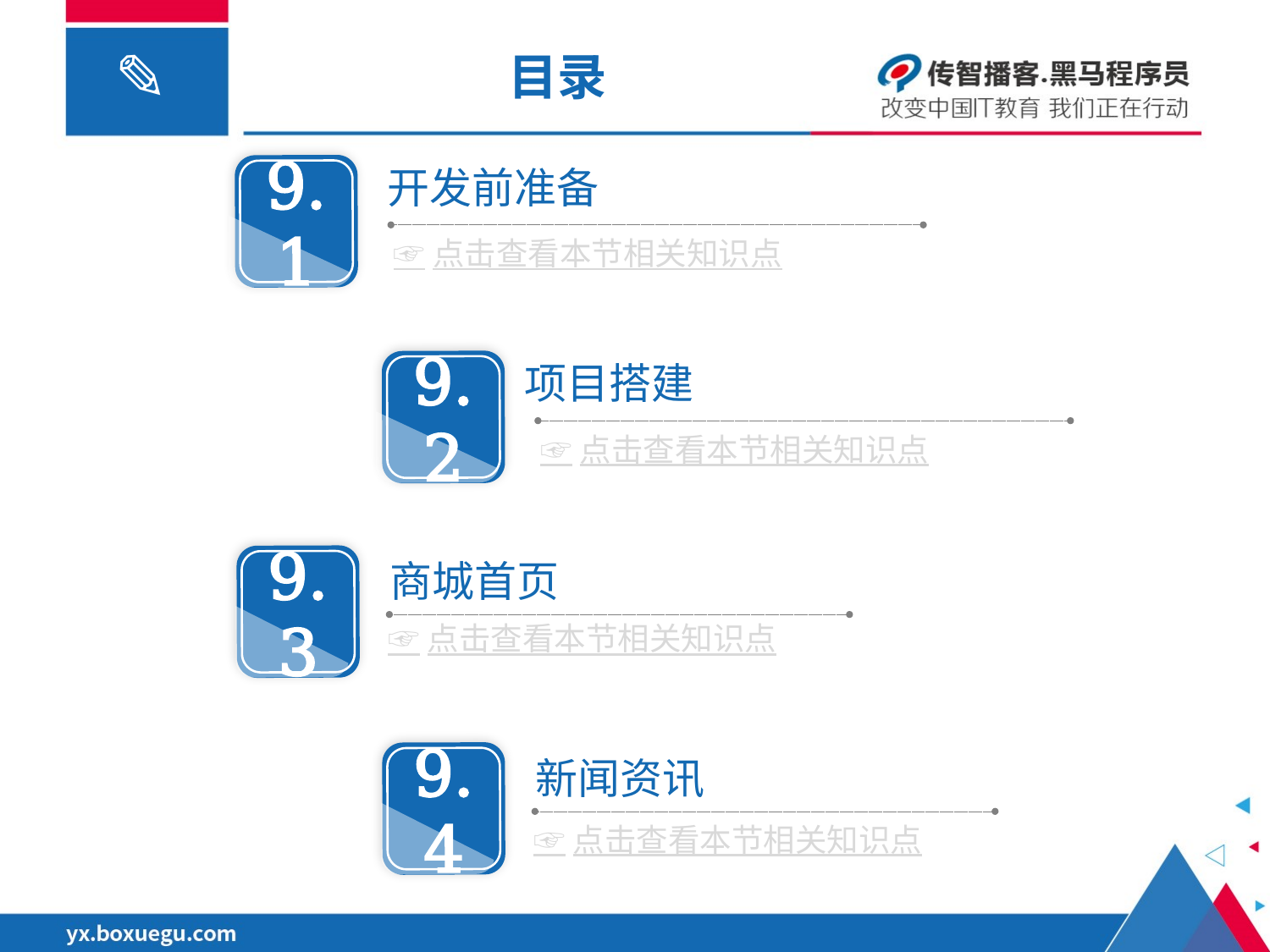

# 目录
9.1

开发前准备
☞点击查看本节相关知识点
9.2

项目搭建
☞点击查看本节相关知识点
9.3

商城首页
☞点击查看本节相关知识点
9.4

新闻资讯
☞点击查看本节相关知识点